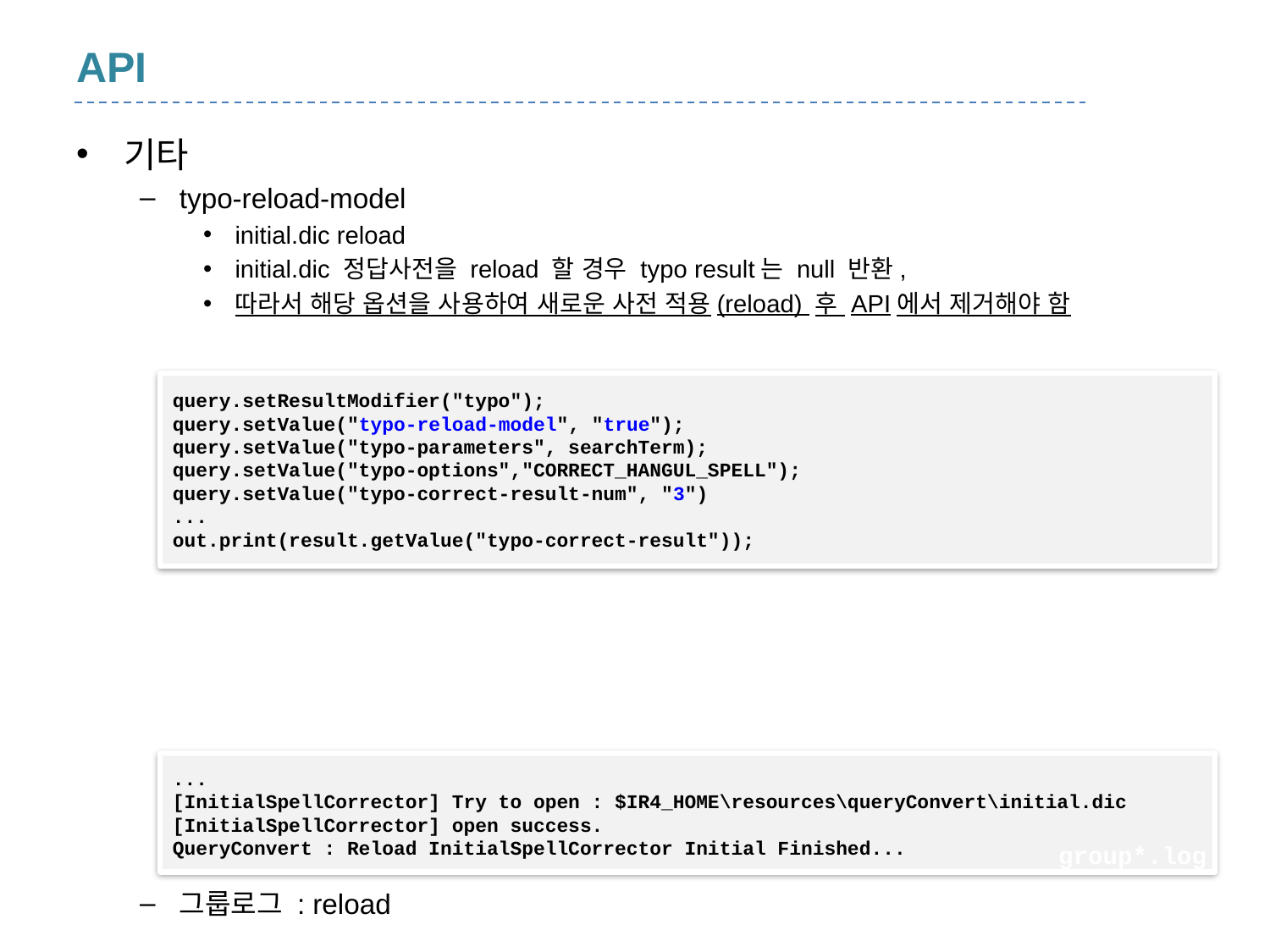

# API
기타
typo-reload-model
initial.dic reload
initial.dic 정답사전을 reload 할 경우 typo result는 null 반환,
따라서 해당 옵션을 사용하여 새로운 사전 적용(reload) 후 API에서 제거해야 함

그룹로그 : reload
query.setResultModifier("typo");
query.setValue("typo-reload-model", "true");
query.setValue("typo-parameters", searchTerm);
query.setValue("typo-options","CORRECT_HANGUL_SPELL");
query.setValue("typo-correct-result-num", "3")
...
out.print(result.getValue("typo-correct-result"));
...
[InitialSpellCorrector] Try to open : $IR4_HOME\resources\queryConvert\initial.dic
[InitialSpellCorrector] open success.
QueryConvert : Reload InitialSpellCorrector Initial Finished...
group*.log